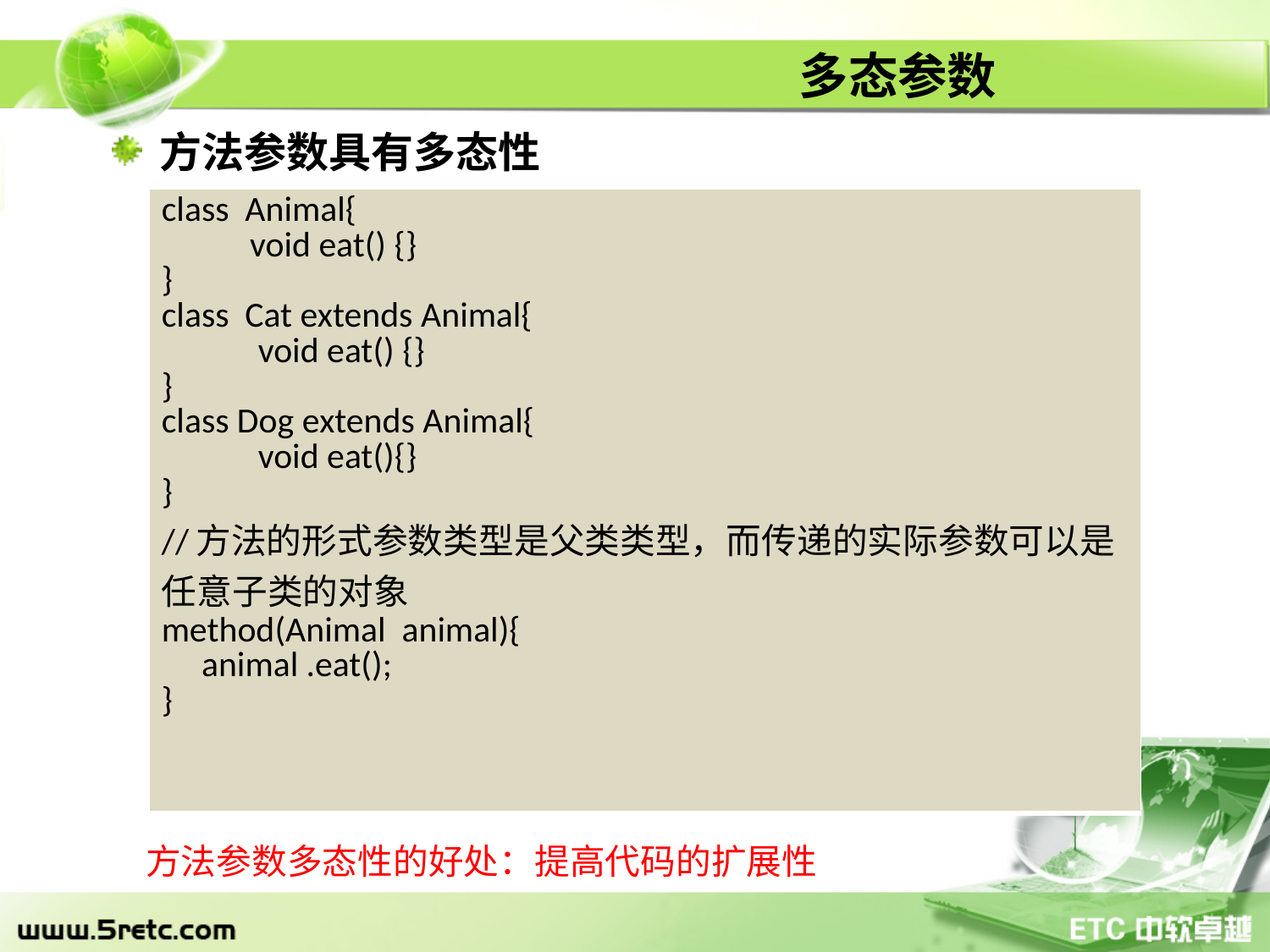

# 多态参数
方法参数具有多态性

| class Animal{ void eat() {} } class Cat extends Animal{ void eat() {} } class Dog extends Animal{ void eat(){} } //方法的形式参数类型是父类类型，而传递的实际参数可以是任意子类的对象 method(Animal animal){ animal .eat(); } |
| --- |
  方法参数多态性的好处：提高代码的扩展性